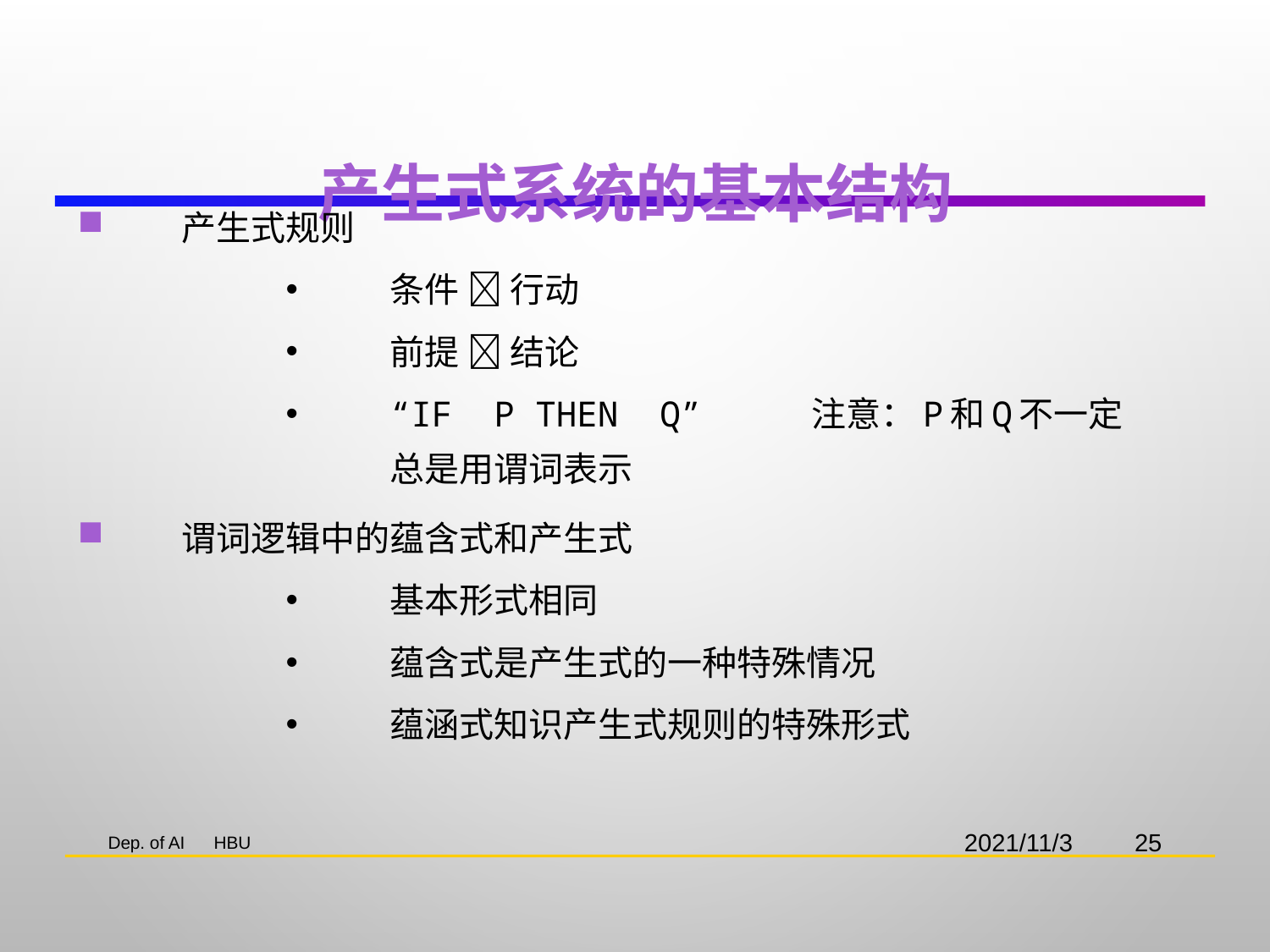

# 产生式系统的基本结构
产生式规则
条件 → 行动
前提 → 结论
“if  P then  Q”     注意：P和Q不一定总是用谓词表示
谓词逻辑中的蕴含式和产生式
基本形式相同
蕴含式是产生式的一种特殊情况
蕴涵式知识产生式规则的特殊形式
Dep. of AI      HBU
2021/11/3
25